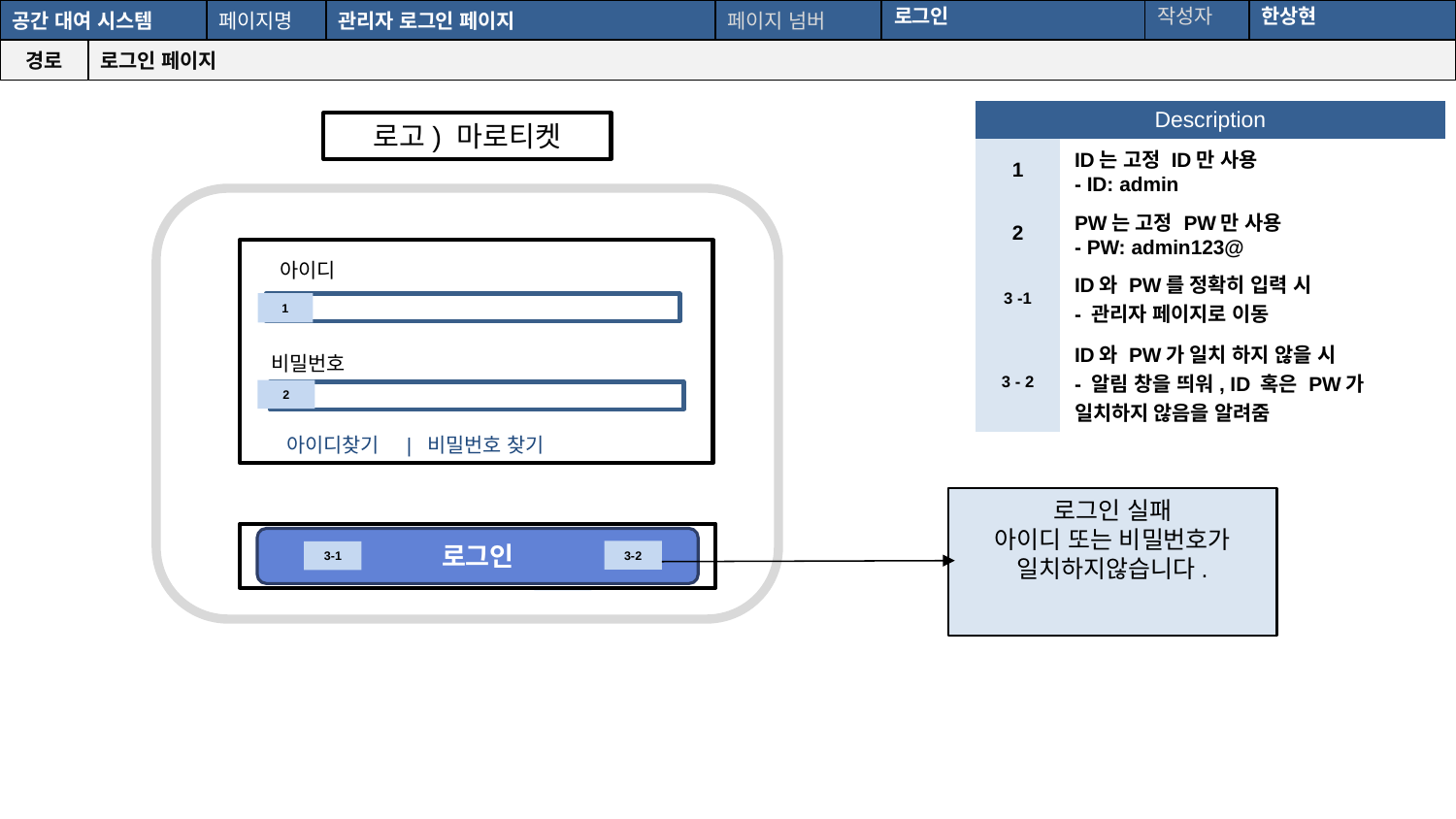

| 공간 대여 시스템 |  | 페이지명 | 관리자 로그인 페이지 | 페이지 넘버 | 로그인 | 작성자 | 한상현 |
| --- | --- | --- | --- | --- | --- | --- | --- |
| 경로 | 로그인 페이지 |  |  |  |  |  |  |
| Description |  |
| --- | --- |
| 1 | ID는 고정 ID만 사용 - ID: admin |
| 2 | PW는 고정 PW만 사용 - PW: admin123@ |
| 3 -1 | ID와 PW를 정확히 입력 시 - 관리자 페이지로 이동 |
| 3 - 2 | ID와 PW가 일치 하지 않을 시 - 알림 창을 띄워, ID 혹은 PW가 일치하지 않음을 알려줌 |
로고) 마로티켓

아이디
1

비밀번호
2

아이디찾기    |  비밀번호 찾기
로그인 실패
아이디 또는 비밀번호가 일치하지않습니다.

로그인
3-2
3-1
3-2